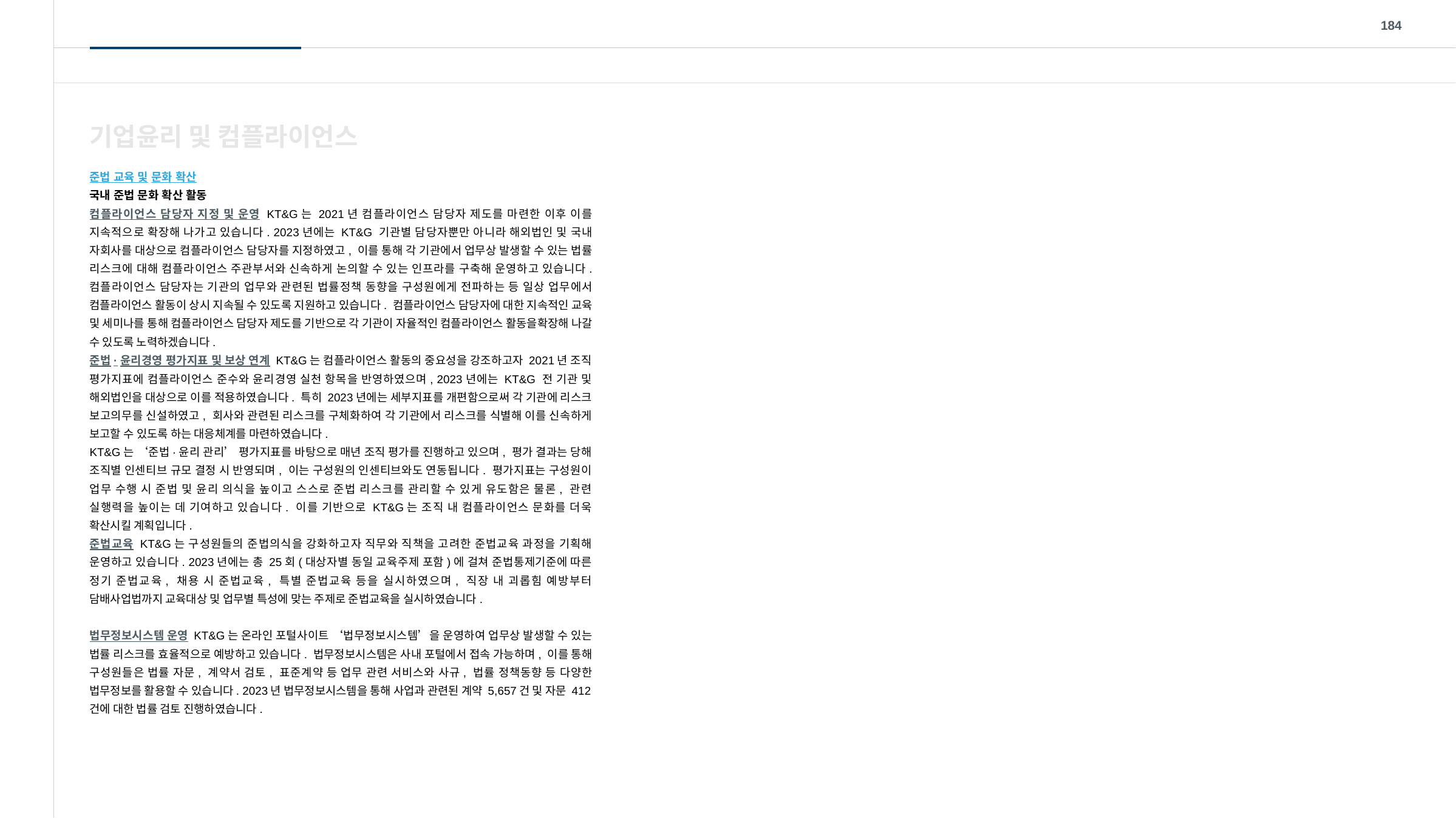

184
기업윤리 및 컴플라이언스
준법 교육 및 문화 확산
국내 준법 문화 확산 활동
컴플라이언스 담당자 지정 및 운영 KT&G는 2021년 컴플라이언스 담당자 제도를 마련한 이후 이를 지속적으로 확장해 나가고 있습니다. 2023년에는 KT&G 기관별 담당자뿐만 아니라 해외법인 및 국내 자회사를 대상으로 컴플라이언스 담당자를 지정하였고, 이를 통해 각 기관에서 업무상 발생할 수 있는 법률 리스크에 대해 컴플라이언스 주관부서와 신속하게 논의할 수 있는 인프라를 구축해 운영하고 있습니다. 컴플라이언스 담당자는 기관의 업무와 관련된 법률정책 동향을 구성원에게 전파하는 등 일상 업무에서 컴플라이언스 활동이 상시 지속될 수 있도록 지원하고 있습니다. 컴플라이언스 담당자에 대한 지속적인 교육 및 세미나를 통해 컴플라이언스 담당자 제도를 기반으로 각 기관이 자율적인 컴플라이언스 활동을확장해 나갈 수 있도록 노력하겠습니다.
준법·윤리경영 평가지표 및 보상 연계 KT&G는 컴플라이언스 활동의 중요성을 강조하고자 2021년 조직 평가지표에 컴플라이언스 준수와 윤리경영 실천 항목을 반영하였으며, 2023년에는 KT&G 전 기관 및 해외법인을 대상으로 이를 적용하였습니다. 특히 2023년에는 세부지표를 개편함으로써 각 기관에 리스크 보고의무를 신설하였고, 회사와 관련된 리스크를 구체화하여 각 기관에서 리스크를 식별해 이를 신속하게 보고할 수 있도록 하는 대응체계를 마련하였습니다.
KT&G는 ‘준법·윤리 관리’ 평가지표를 바탕으로 매년 조직 평가를 진행하고 있으며, 평가 결과는 당해 조직별 인센티브 규모 결정 시 반영되며, 이는 구성원의 인센티브와도 연동됩니다. 평가지표는 구성원이 업무 수행 시 준법 및 윤리 의식을 높이고 스스로 준법 리스크를 관리할 수 있게 유도함은 물론, 관련 실행력을 높이는 데 기여하고 있습니다. 이를 기반으로 KT&G는 조직 내 컴플라이언스 문화를 더욱 확산시킬 계획입니다.
준법교육 KT&G는 구성원들의 준법의식을 강화하고자 직무와 직책을 고려한 준법교육 과정을 기획해 운영하고 있습니다. 2023년에는 총 25회(대상자별 동일 교육주제 포함)에 걸쳐 준법통제기준에 따른 정기 준법교육, 채용 시 준법교육, 특별 준법교육 등을 실시하였으며, 직장 내 괴롭힘 예방부터 담배사업법까지 교육대상 및 업무별 특성에 맞는 주제로 준법교육을 실시하였습니다.
법무정보시스템 운영 KT&G는 온라인 포털사이트 ‘법무정보시스템’을 운영하여 업무상 발생할 수 있는 법률 리스크를 효율적으로 예방하고 있습니다. 법무정보시스템은 사내 포털에서 접속 가능하며, 이를 통해 구성원들은 법률 자문, 계약서 검토, 표준계약 등 업무 관련 서비스와 사규, 법률 정책동향 등 다양한 법무정보를 활용할 수 있습니다. 2023년 법무정보시스템을 통해 사업과 관련된 계약 5,657건 및 자문 412건에 대한 법률 검토 진행하였습니다.